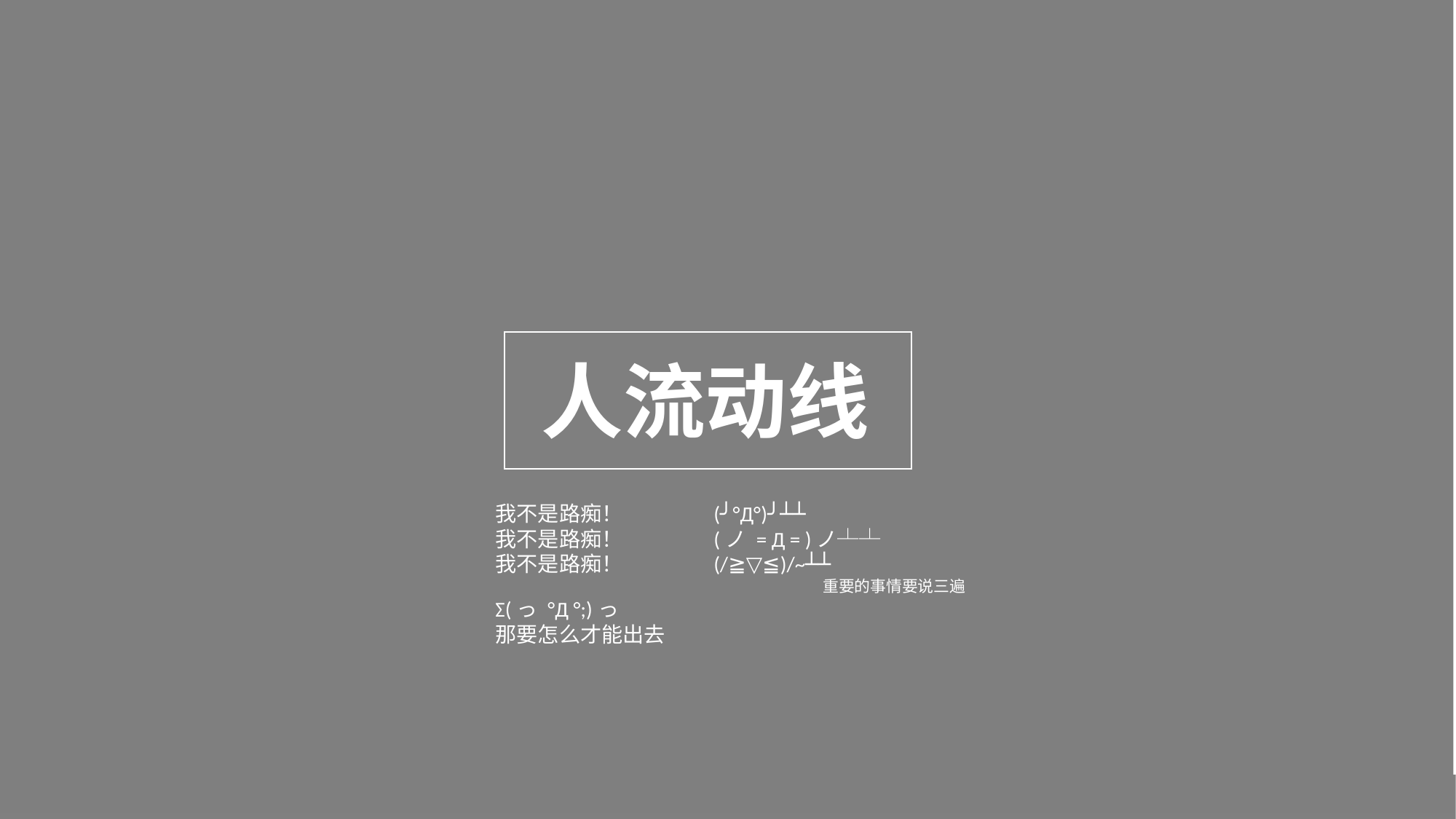

人流动线
我不是路痴！	(╯°Д°)╯┴┴
我不是路痴！	(ノ = Д = )ノ┴┴
我不是路痴！	(/≧▽≦)/~┴┴
			重要的事情要说三遍
Σ(っ °Д °;)っ
那要怎么才能出去